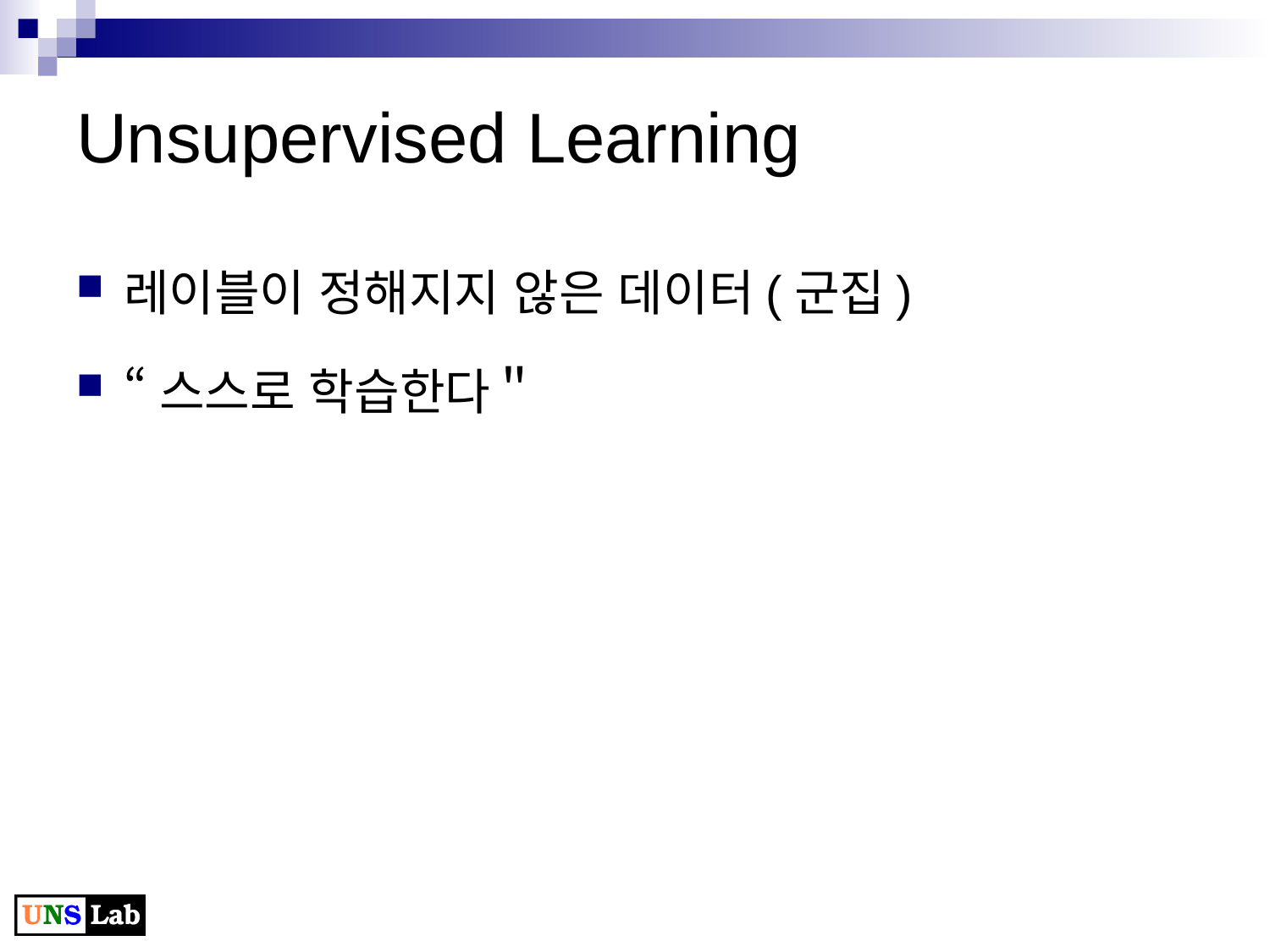

# Unsupervised Learning
레이블이 정해지지 않은 데이터(군집)
“스스로 학습한다＂